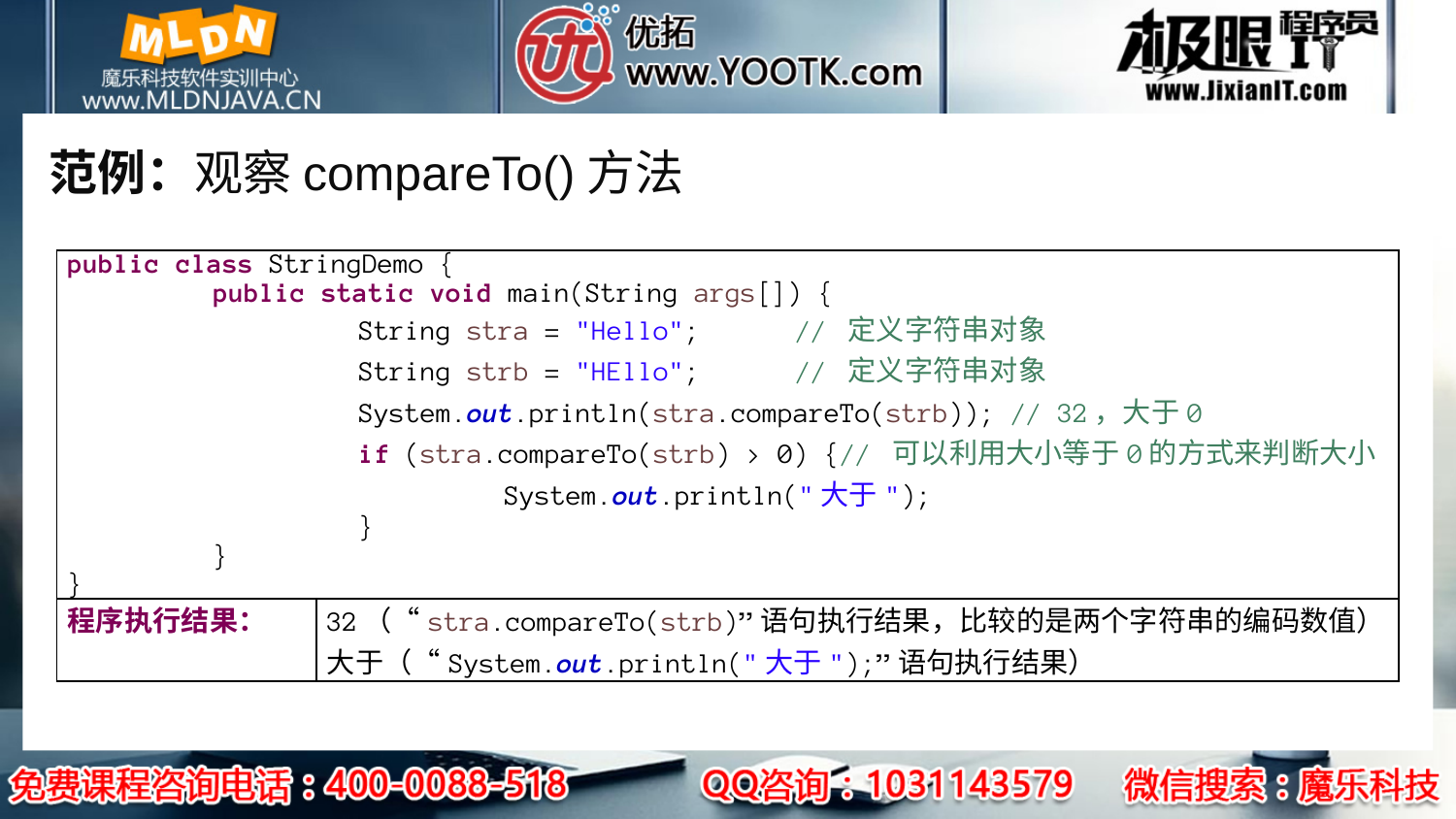

# 范例：观察compareTo()方法
| public class StringDemo { public static void main(String args[]) { String stra = "Hello"; // 定义字符串对象 String strb = "HEllo"; // 定义字符串对象 System.out.println(stra.compareTo(strb)); // 32，大于0 if (stra.compareTo(strb) > 0) {// 可以利用大小等于0的方式来判断大小 System.out.println("大于"); } } } |  |
| --- | --- |
| 程序执行结果： | 32（“stra.compareTo(strb)”语句执行结果，比较的是两个字符串的编码数值） 大于（“System.out.println("大于");”语句执行结果） |